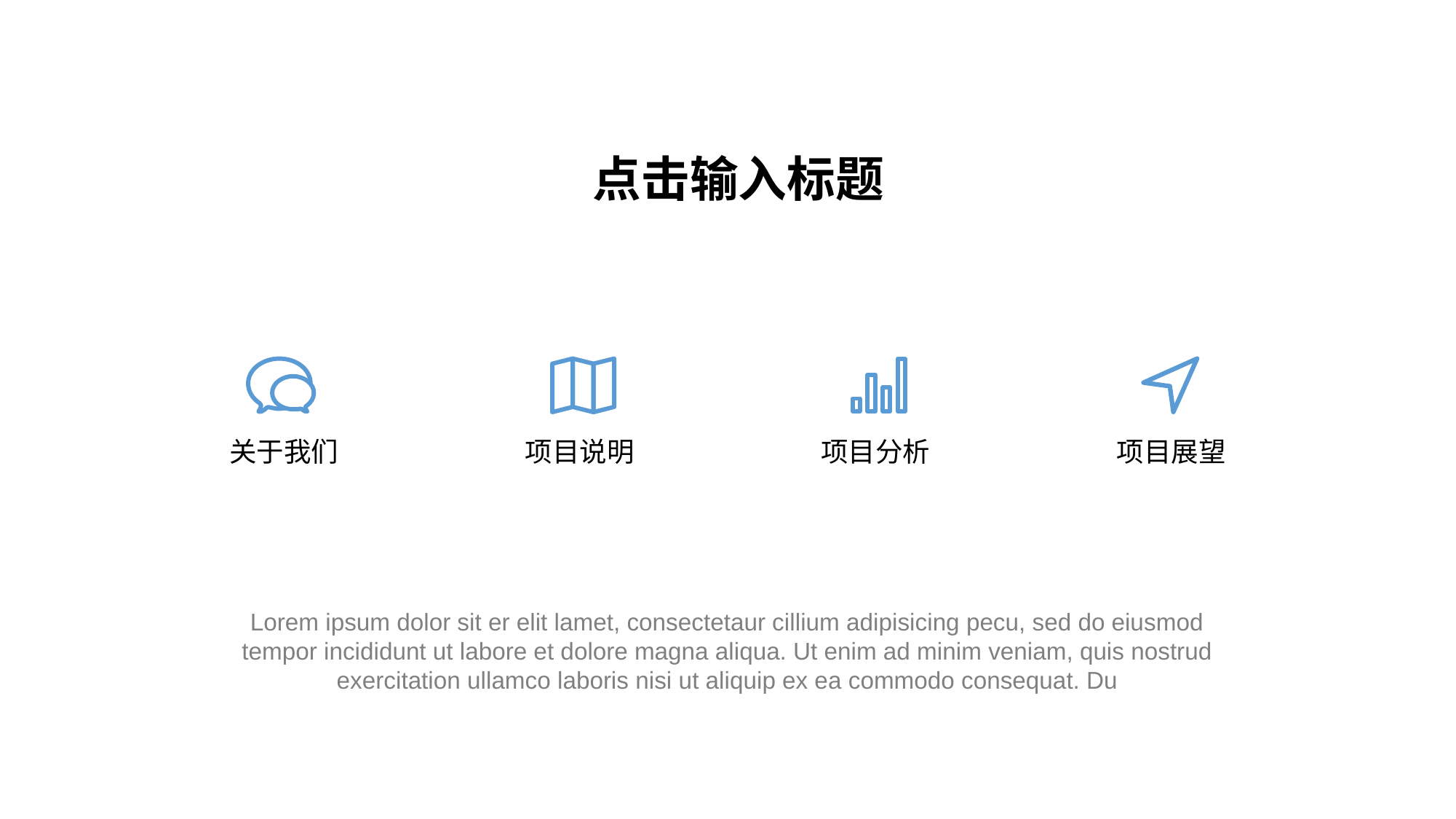

点击输入标题

关于我们

项目说明

项目分析

项目展望
Lorem ipsum dolor sit er elit lamet, consectetaur cillium adipisicing pecu, sed do eiusmod tempor incididunt ut labore et dolore magna aliqua. Ut enim ad minim veniam, quis nostrud exercitation ullamco laboris nisi ut aliquip ex ea commodo consequat. Du